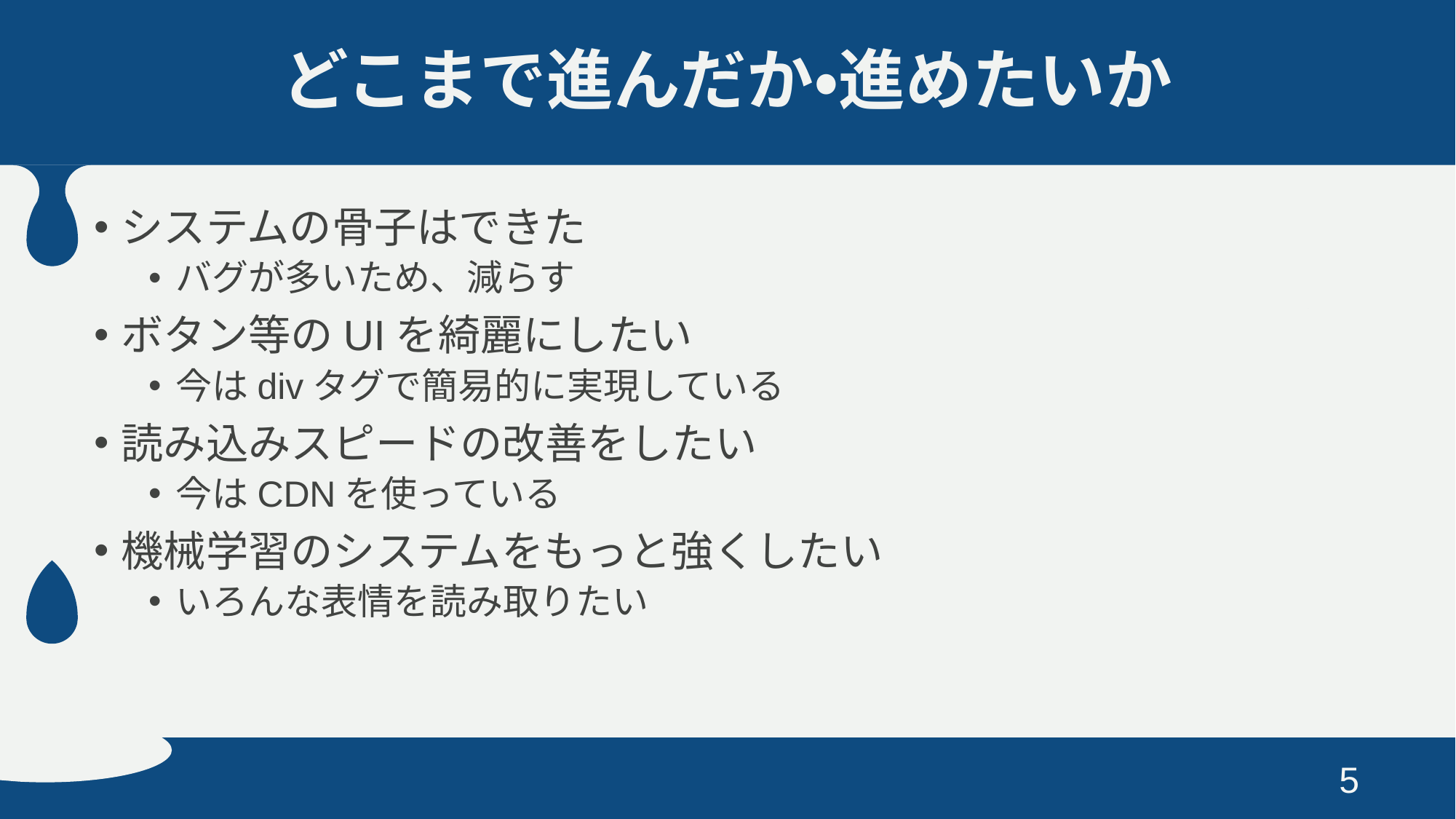

# どこまで進んだか・進めたいか
システムの骨子はできた
バグが多いため、減らす
ボタン等のUIを綺麗にしたい
今はdivタグで簡易的に実現している
読み込みスピードの改善をしたい
今はCDNを使っている
機械学習のシステムをもっと強くしたい
いろんな表情を読み取りたい
5